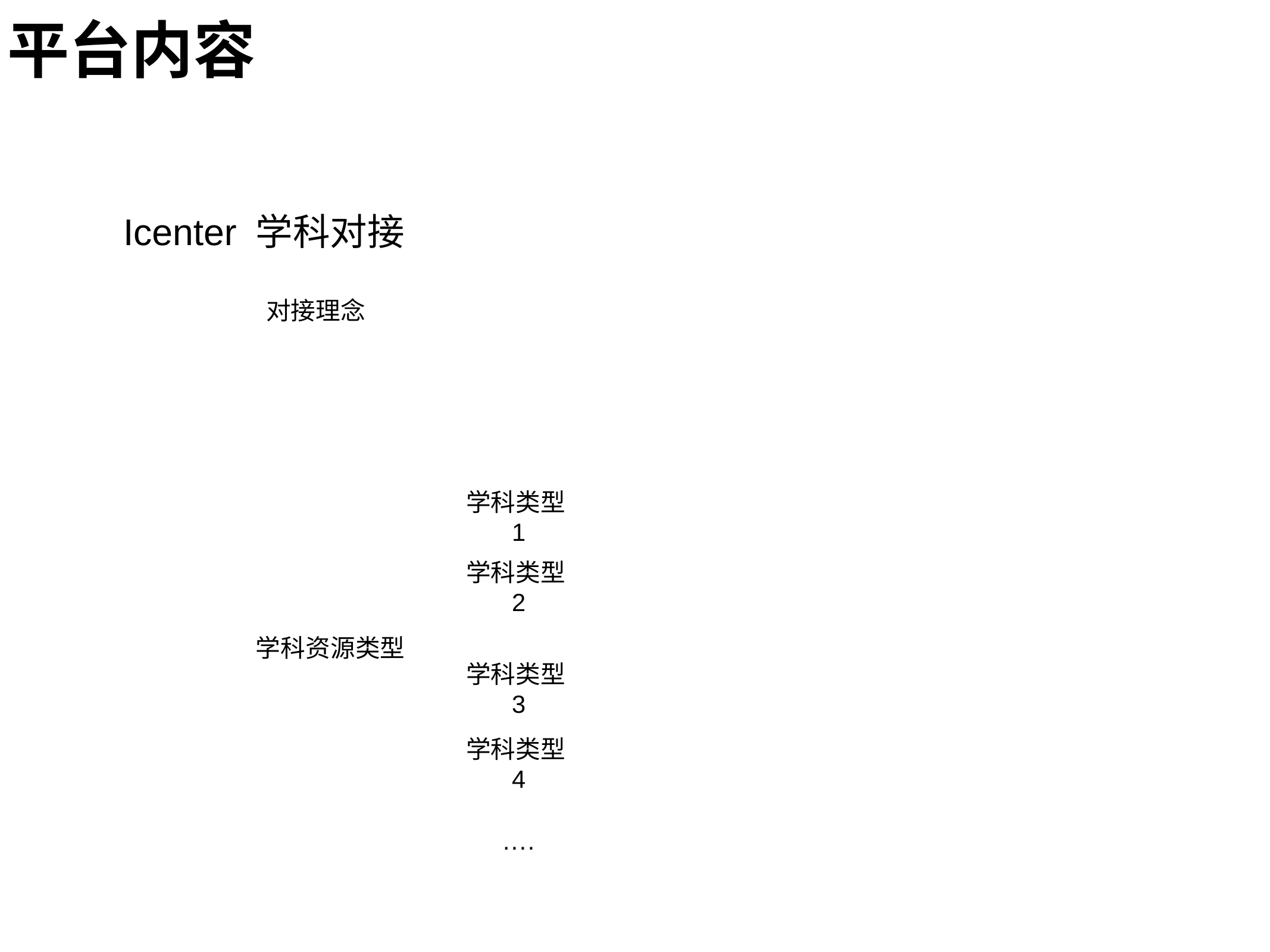

平台内容
Icenter 学科对接
对接理念
学科类型1
学科类型2
学科资源类型
学科类型3
学科类型4
····